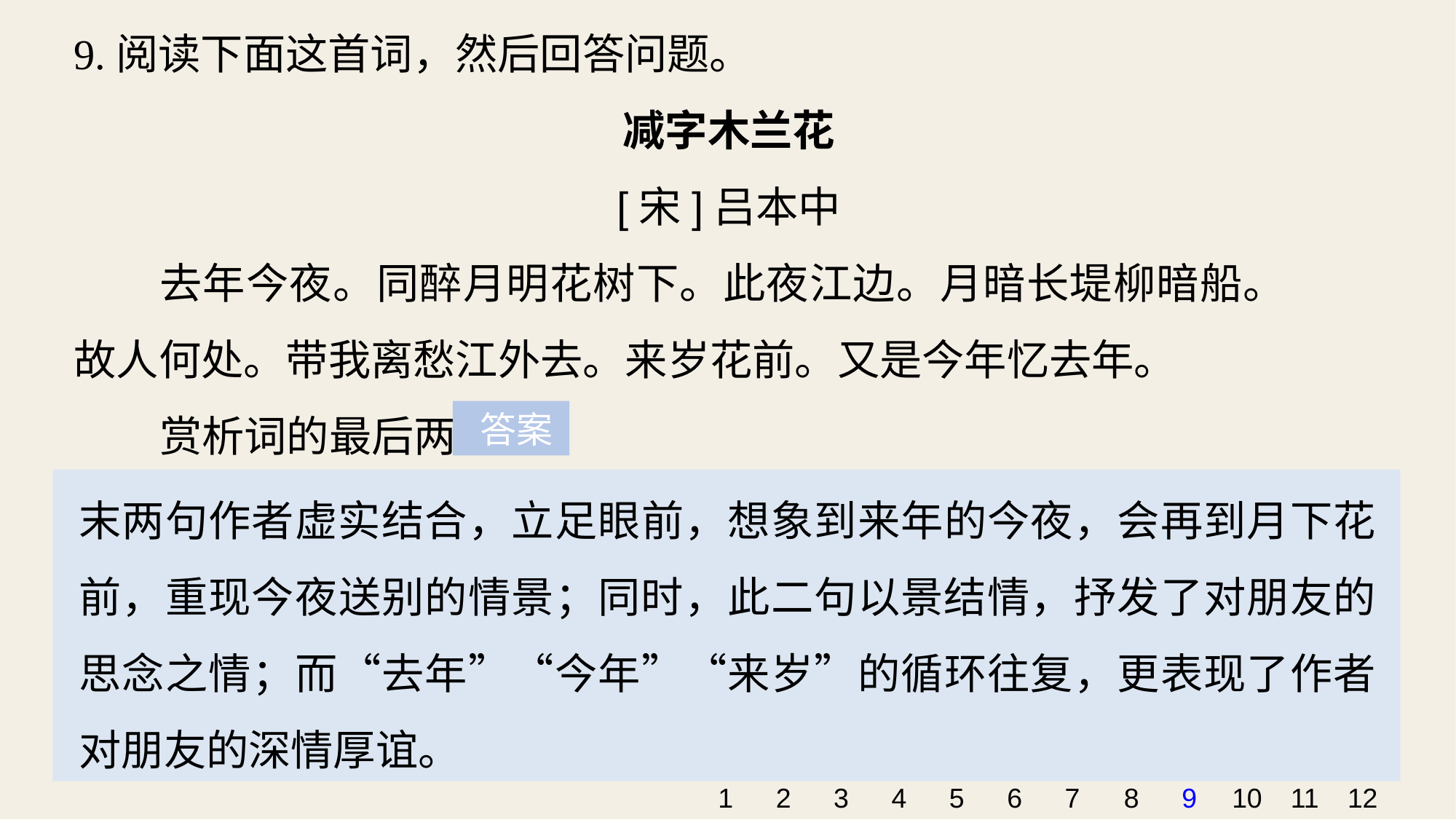

9.阅读下面这首词，然后回答问题。
减字木兰花
[宋]吕本中
去年今夜。同醉月明花树下。此夜江边。月暗长堤柳暗船。 　　故人何处。带我离愁江外去。来岁花前。又是今年忆去年。
赏析词的最后两句。
 答案
末两句作者虚实结合，立足眼前，想象到来年的今夜，会再到月下花前，重现今夜送别的情景；同时，此二句以景结情，抒发了对朋友的思念之情；而“去年”“今年”“来岁”的循环往复，更表现了作者对朋友的深情厚谊。

1
2
3
4
5
6
7
8
9
10
11
12